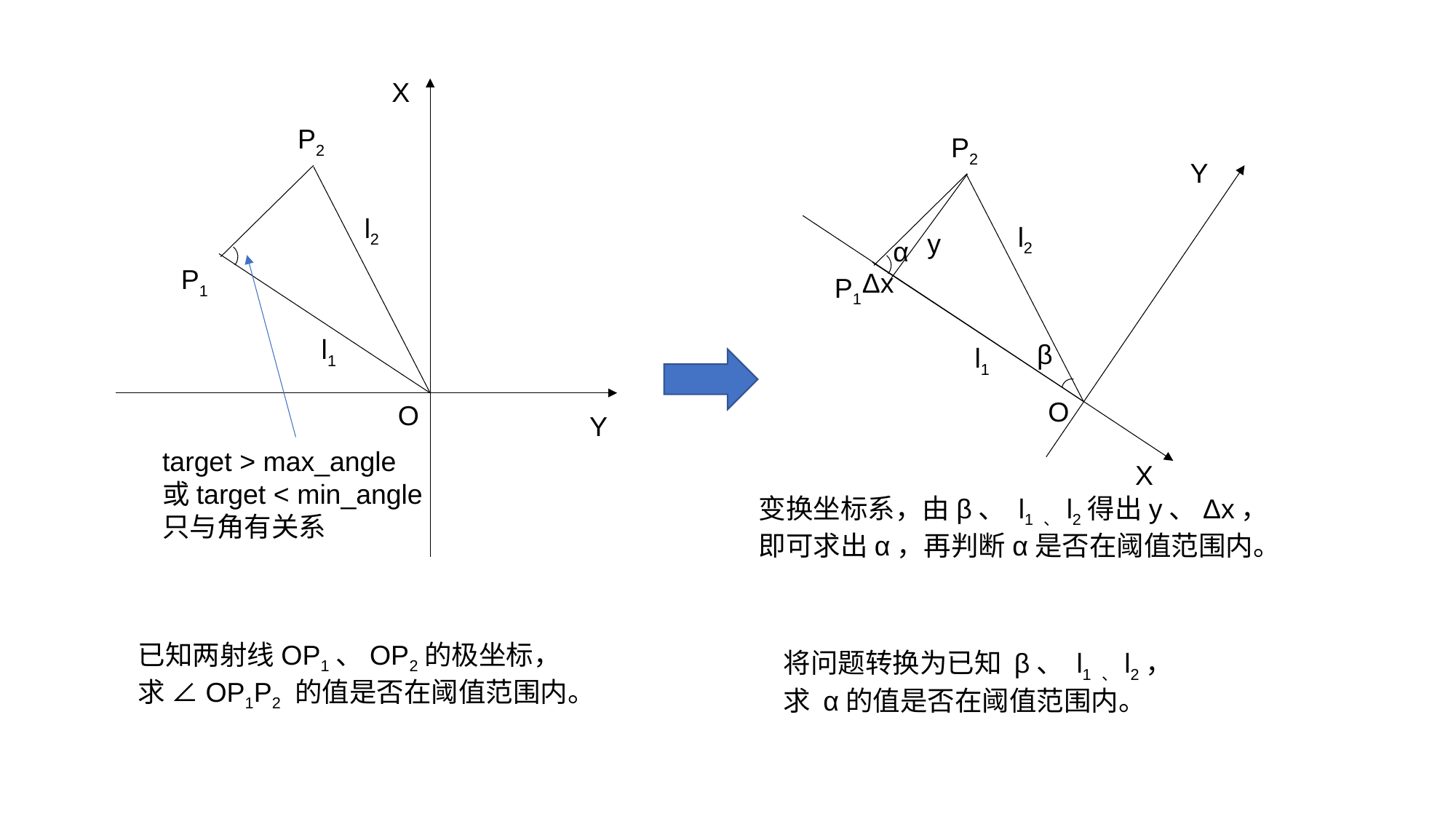

X
P2
P2
Y
l2
l2
y
α

P1
Δx
P1
l1
β
l1

O
O
Y
target > max_angle
或target < min_angle
只与角有关系
X
变换坐标系，由β、 l1 、l2得出y、Δx，
即可求出α，再判断α是否在阈值范围内。
已知两射线OP1、OP2的极坐标，
求 ∠OP1P2 的值是否在阈值范围内。
将问题转换为已知 β、 l1 、l2，
求 α的值是否在阈值范围内。